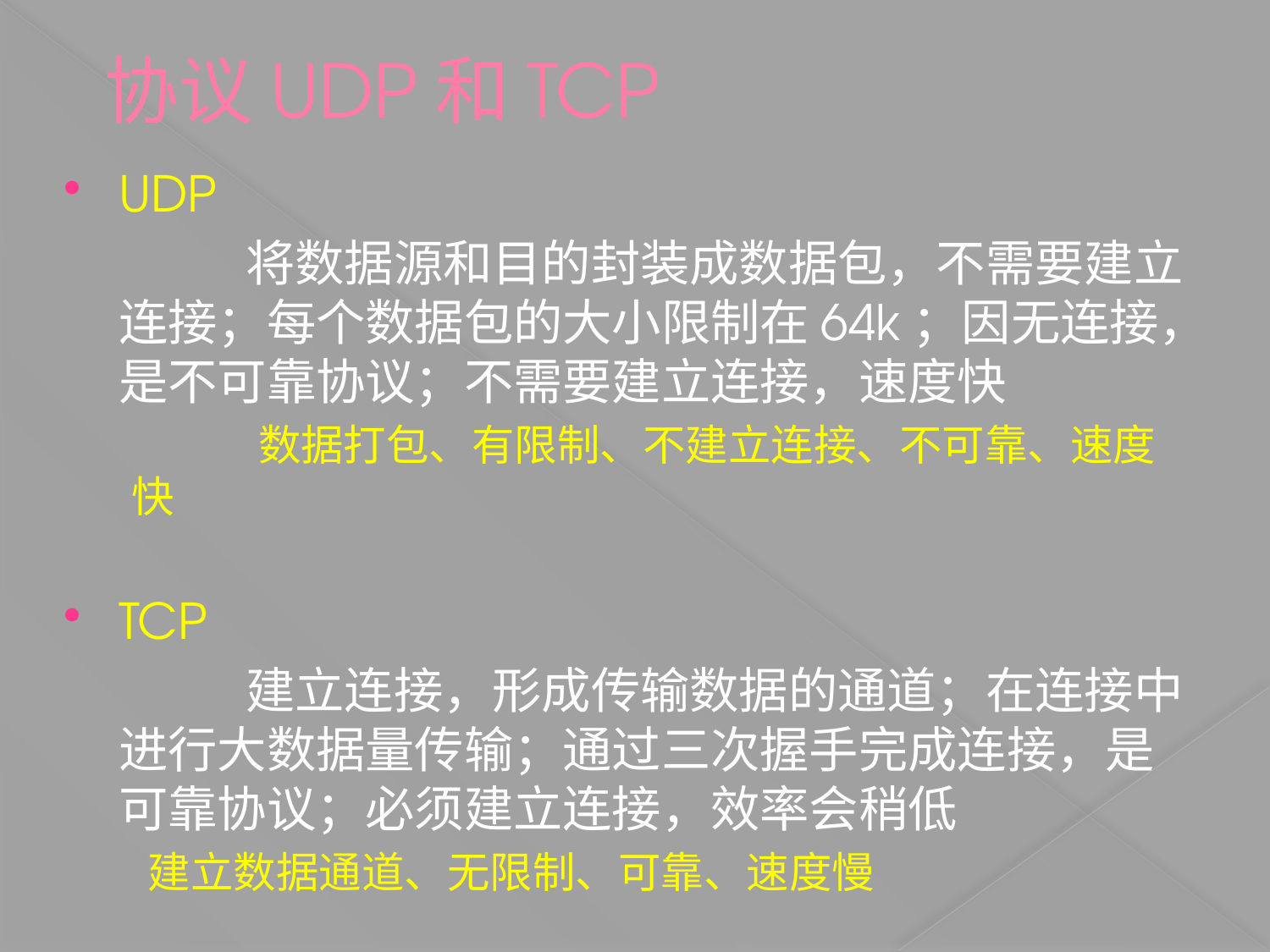

# 协议UDP和TCP
UDP
		将数据源和目的封装成数据包，不需要建立连接；每个数据包的大小限制在64k；因无连接，是不可靠协议；不需要建立连接，速度快
	数据打包、有限制、不建立连接、不可靠、速度快

TCP
		建立连接，形成传输数据的通道；在连接中进行大数据量传输；通过三次握手完成连接，是可靠协议；必须建立连接，效率会稍低
	  建立数据通道、无限制、可靠、速度慢